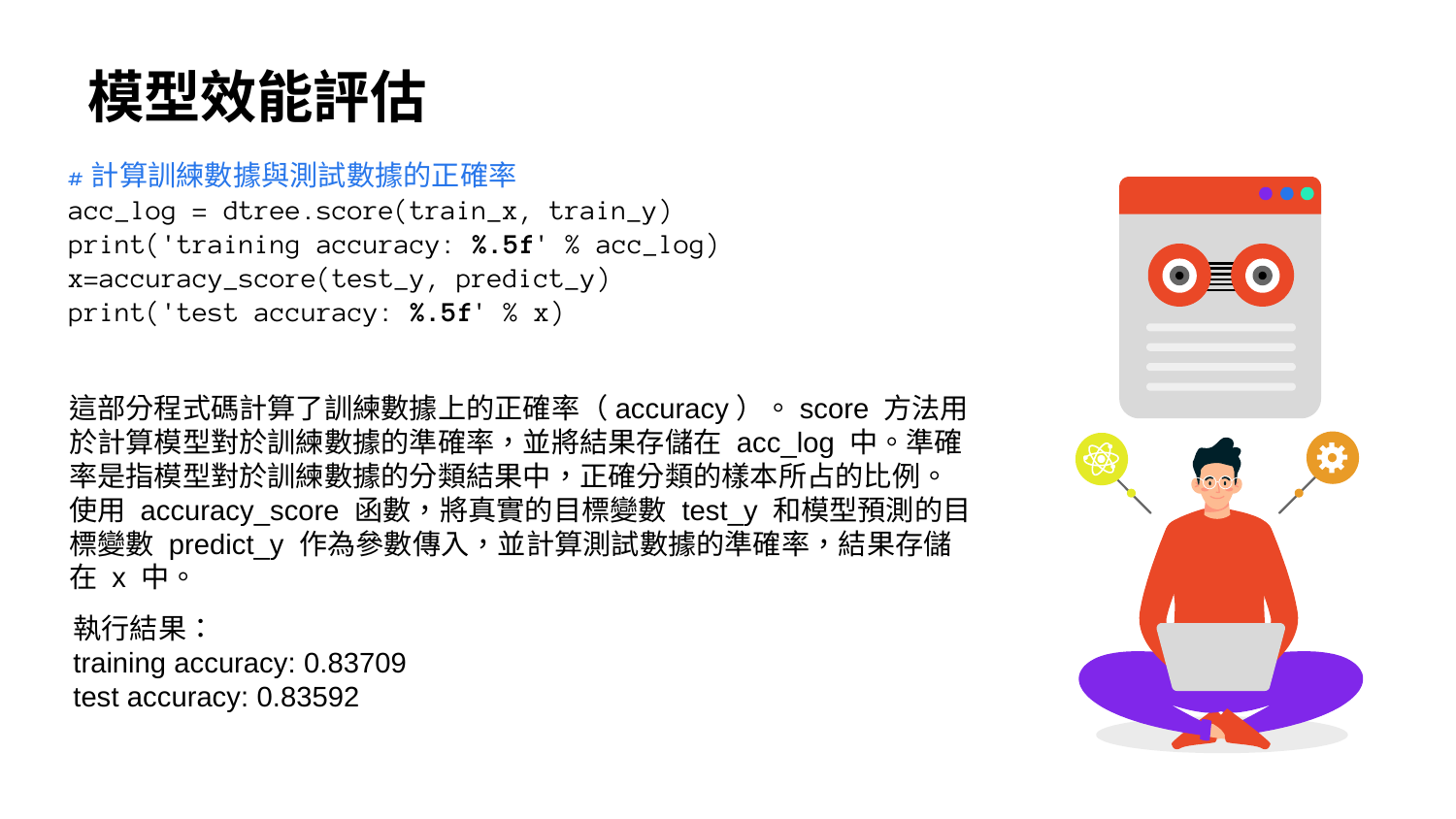

# 模型效能評估
#計算訓練數據與測試數據的正確率
acc_log = dtree.score(train_x, train_y) print('training accuracy: %.5f' % acc_log)
x=accuracy_score(test_y, predict_y)
print('test accuracy: %.5f' % x)

這部分程式碼計算了訓練數據上的正確率（accuracy）。score 方法用於計算模型對於訓練數據的準確率，並將結果存儲在 acc_log 中。準確率是指模型對於訓練數據的分類結果中，正確分類的樣本所占的比例。
使用 accuracy_score 函數，將真實的目標變數 test_y 和模型預測的目標變數 predict_y 作為參數傳入，並計算測試數據的準確率，結果存儲在 x 中。
執行結果：
training accuracy: 0.83709
test accuracy: 0.83592